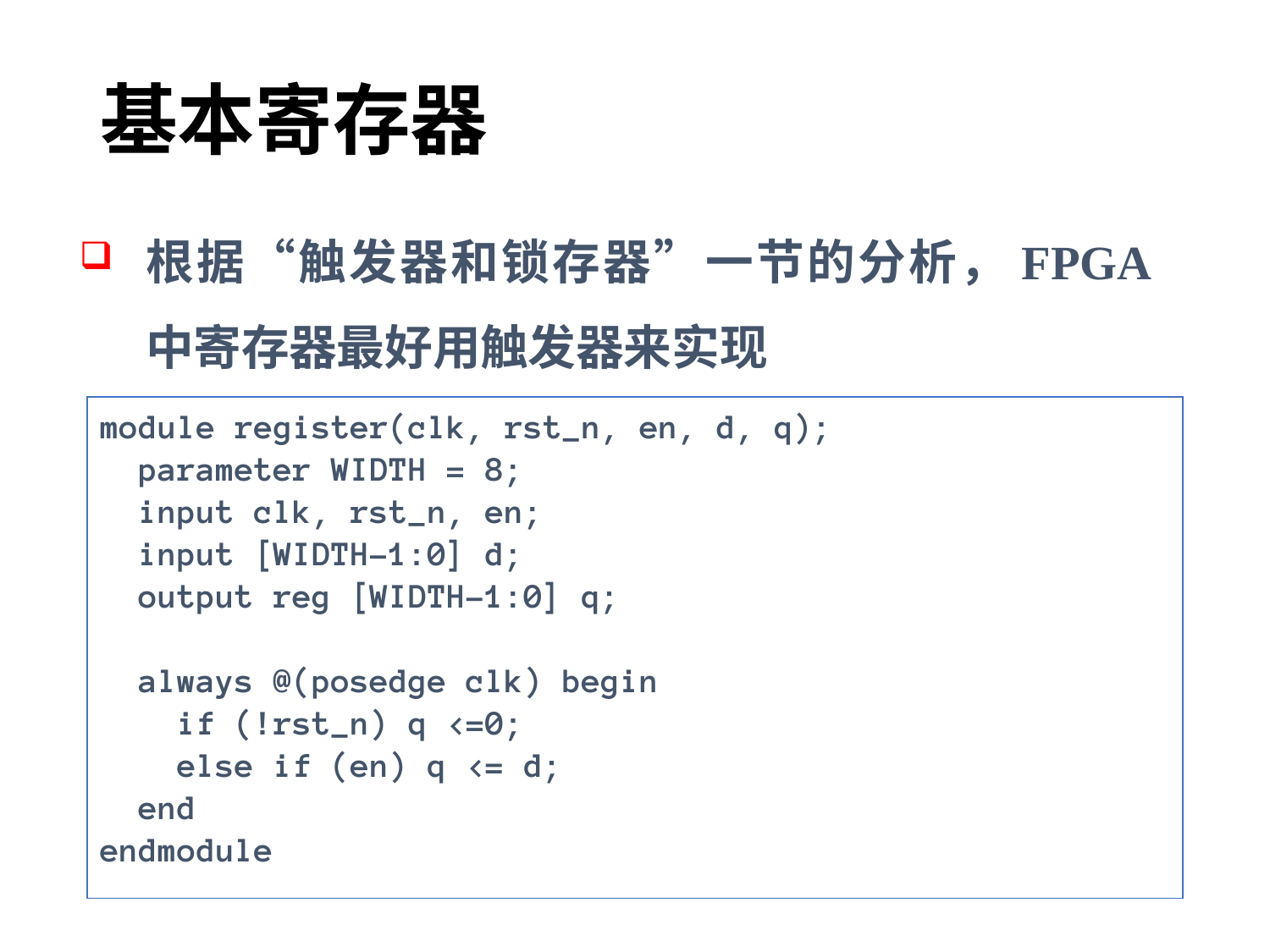

# 基本寄存器
根据“触发器和锁存器”一节的分析，FPGA 中寄存器最好用触发器来实现

module register(clk, rst_n, en, d, q);
  parameter WIDTH = 8;
  input clk, rst_n, en;
  input [WIDTH-1:0] d;
  output reg [WIDTH-1:0] q;

  always @(posedge clk) begin
    if (!rst_n) q <=0;
    else if (en) q <= d;
  end
endmodule